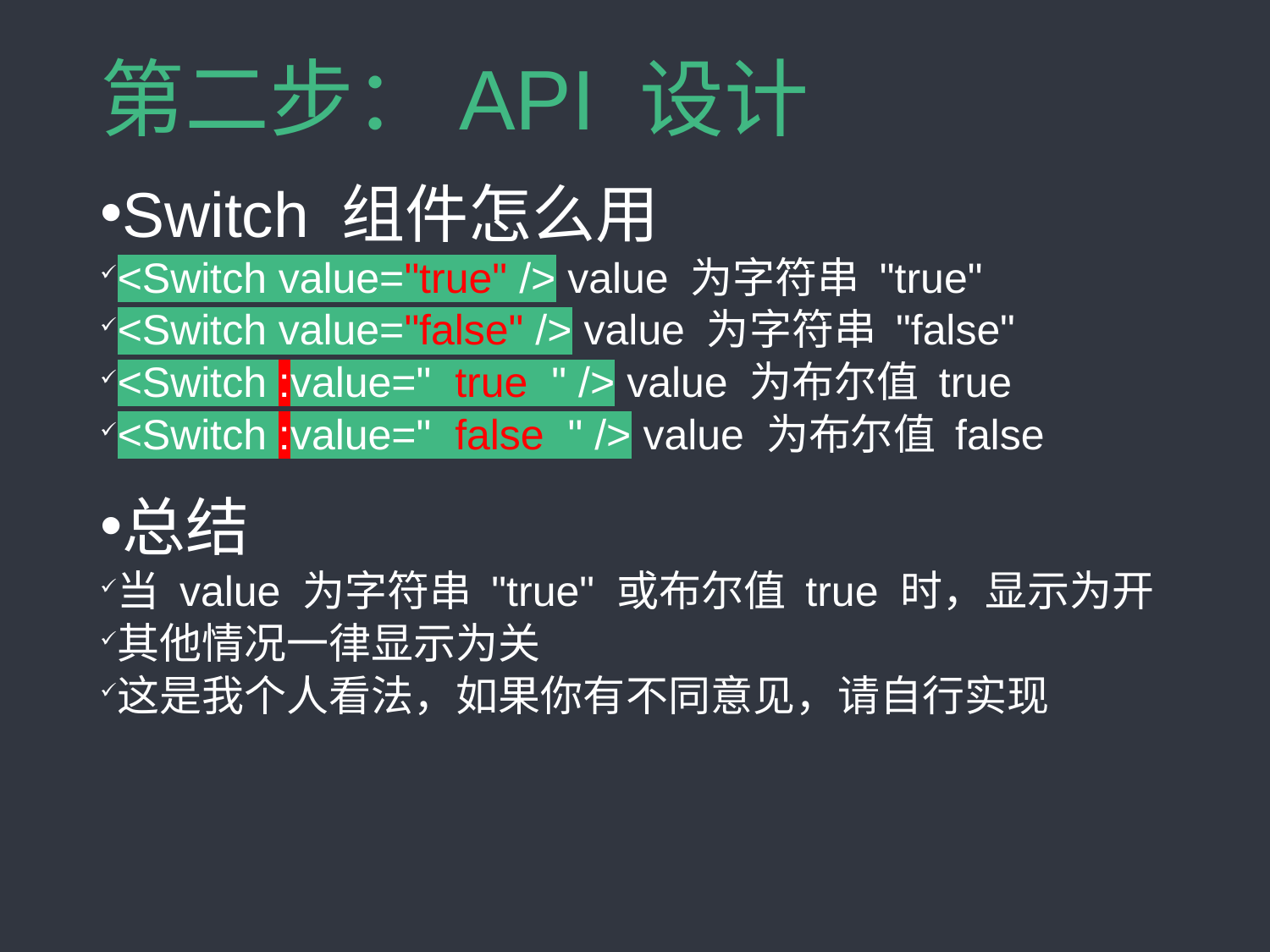

# 第二步：API 设计
Switch 组件怎么用
<Switch value="true" /> value 为字符串 "true"
<Switch value="false" /> value 为字符串 "false"
<Switch :value="  true  " /> value 为布尔值 true
<Switch :value="  false  " /> value 为布尔值 false
总结
当 value 为字符串 "true" 或布尔值 true 时，显示为开
其他情况一律显示为关
这是我个人看法，如果你有不同意见，请自行实现